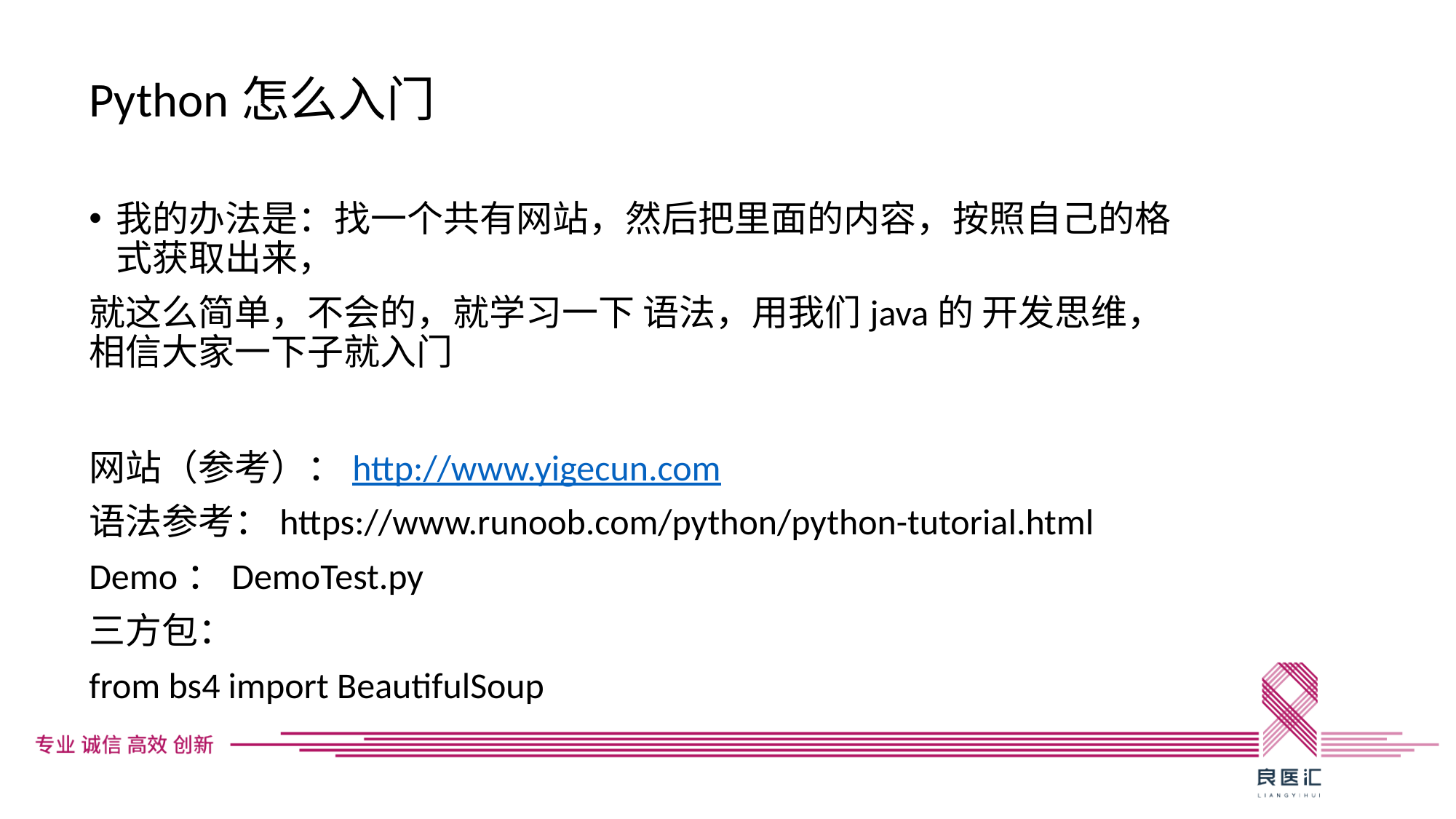

Python怎么入门
我的办法是：找一个共有网站，然后把里面的内容，按照自己的格式获取出来，
就这么简单，不会的，就学习一下 语法，用我们java的 开发思维，相信大家一下子就入门

网站（参考）：http://www.yigecun.com
语法参考：https://www.runoob.com/python/python-tutorial.html
Demo：DemoTest.py
三方包：
from bs4 import BeautifulSoup